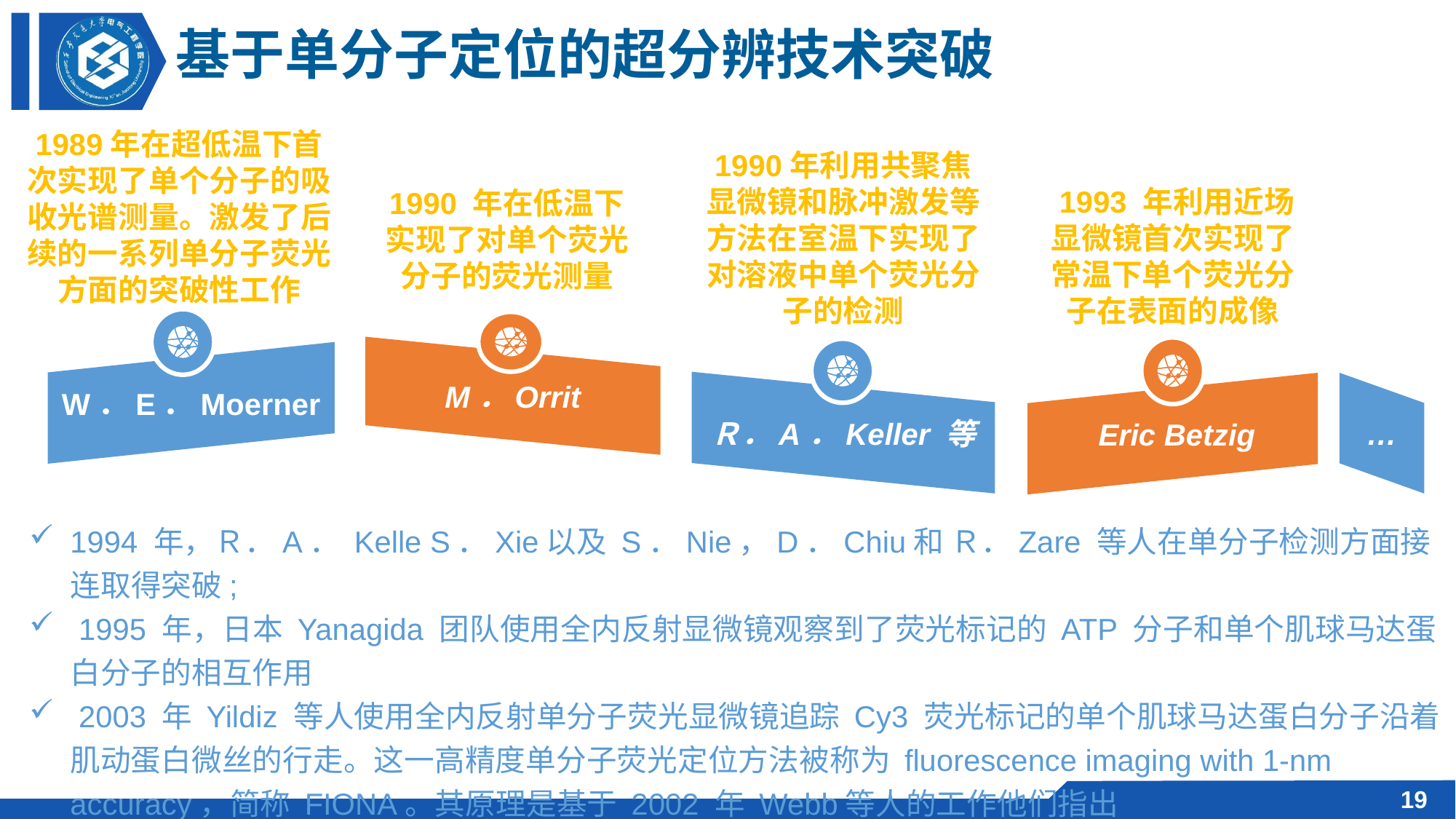

基于单分子定位的超分辨技术突破
1989年在超低温下首次实现了单个分子的吸收光谱测量。激发了后续的一系列单分子荧光方面的突破性工作
1990年利用共聚焦显微镜和脉冲激发等方法在室温下实现了对溶液中单个荧光分子的检测
 1993 年利用近场显微镜首次实现了常温下单个荧光分子在表面的成像
1990 年在低温下实现了对单个荧光分子的荧光测量

M．Orrit

W．E．Moerner
Ｒ．A．Keller 等
 Eric Betzig
…
1994 年，Ｒ．A． Kelle S．Xie以及 S．Nie，D．Chiu和 Ｒ．Zare 等人在单分子检测方面接连取得突破;
 1995 年，日本 Yanagida 团队使用全内反射显微镜观察到了荧光标记的 ATP 分子和单个肌球马达蛋白分子的相互作用
 2003 年 Yildiz 等人使用全内反射单分子荧光显微镜追踪 Cy3 荧光标记的单个肌球马达蛋白分子沿着肌动蛋白微丝的行走。这一高精度单分子荧光定位方法被称为 fluorescence imaging with 1-nm accuracy，简称 FIONA。其原理是基于 2002 年 Webb等人的工作他们指出
3
19